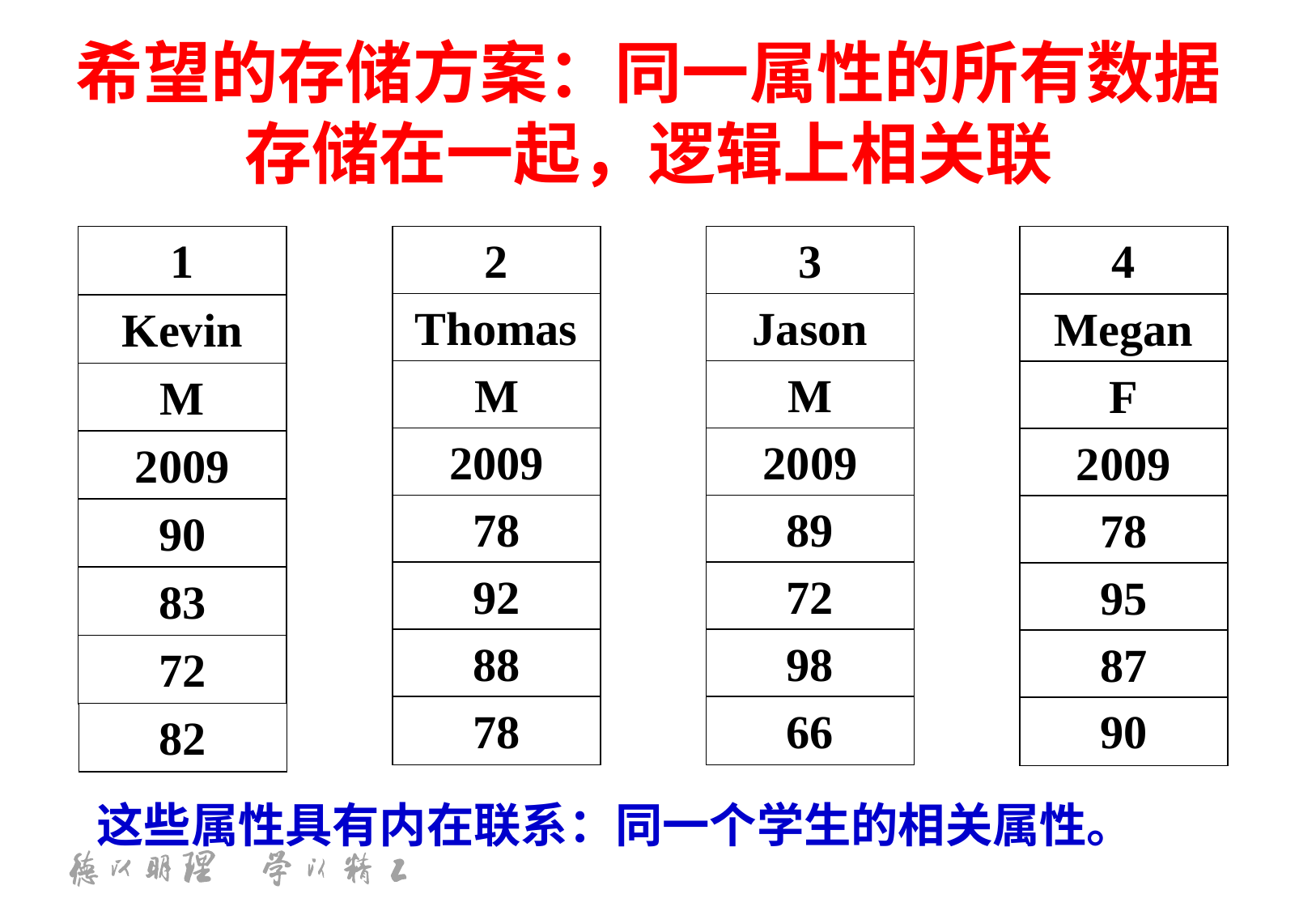

# 希望的存储方案：同一属性的所有数据存储在一起，逻辑上相关联
1
Kevin
M
2009
90
83
72
82
2
Thomas
M
2009
78

92
88

78
3
Jason
M
2009
89
72
98
66
4
Megan
F
2009
78
95
87
90
这些属性具有内在联系：同一个学生的相关属性。
10